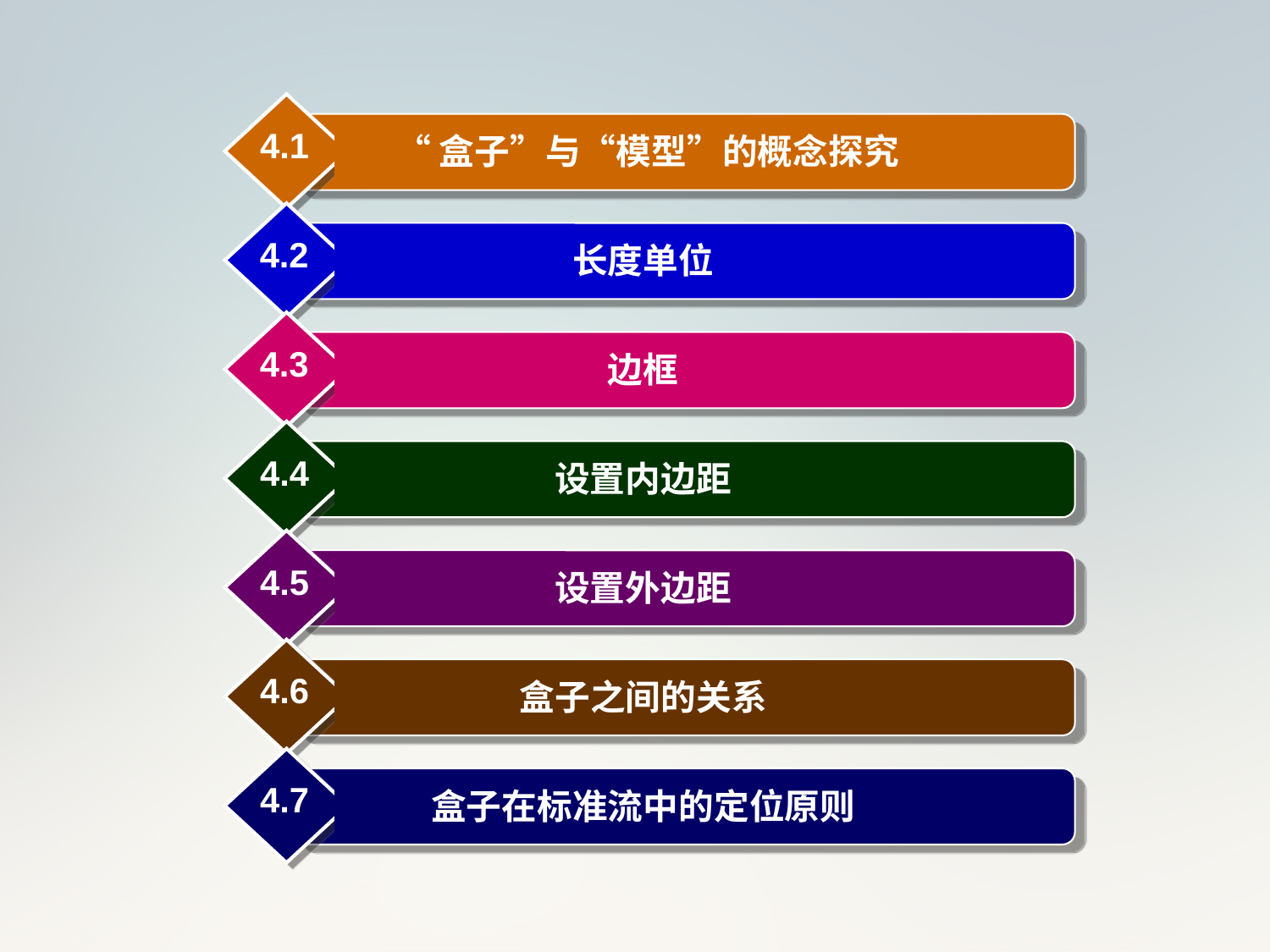

4.1
 “盒子”与“模型”的概念探究

4.2
长度单位

4.3
边框

4.4
设置内边距

4.5
设置外边距

4.6
盒子之间的关系

4.7
盒子在标准流中的定位原则